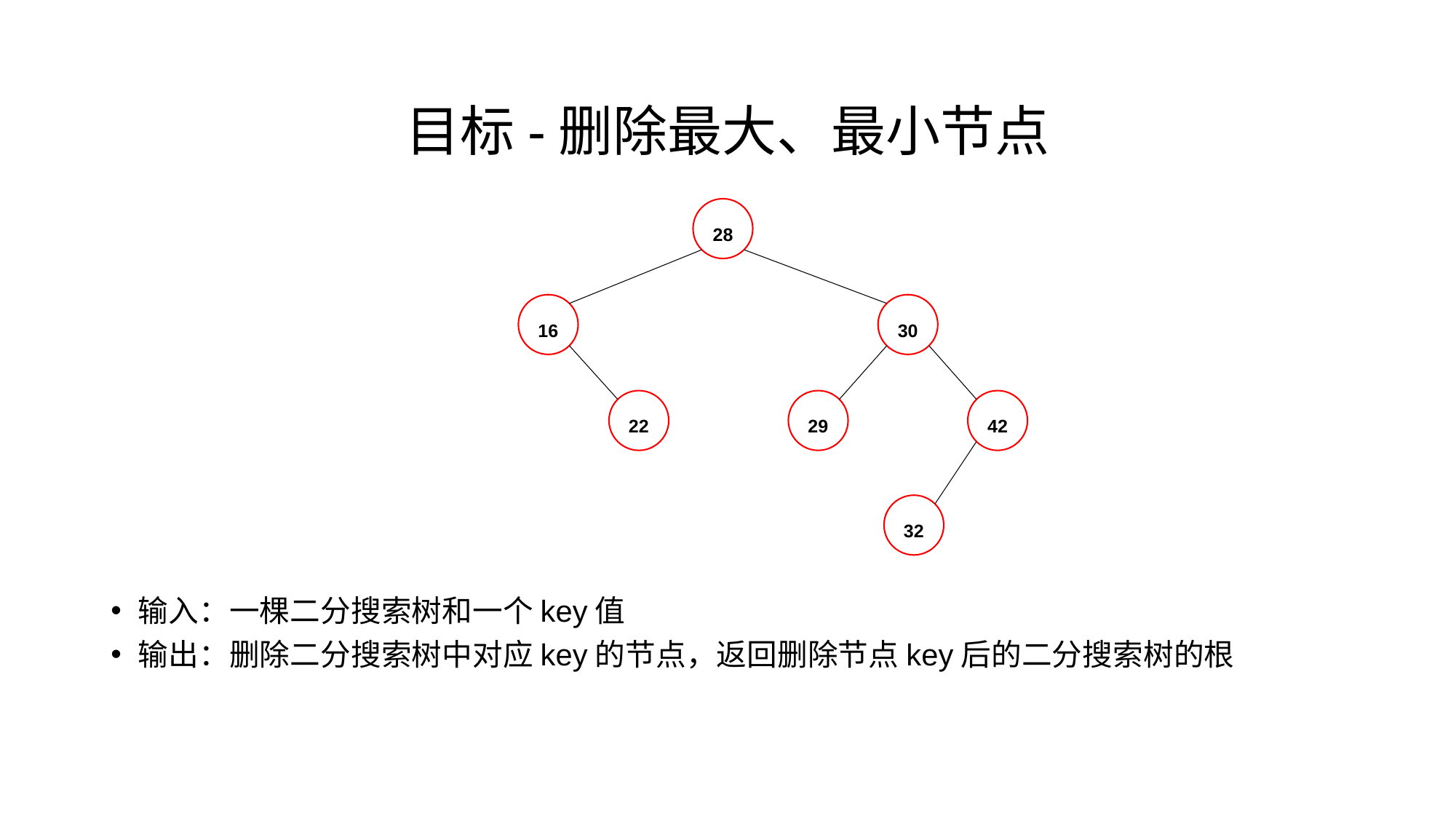

# 目标-删除最大、最小节点
28
16
30
22
29
42
32
输入：一棵二分搜索树和一个key值
输出：删除二分搜索树中对应key的节点，返回删除节点key后的二分搜索树的根